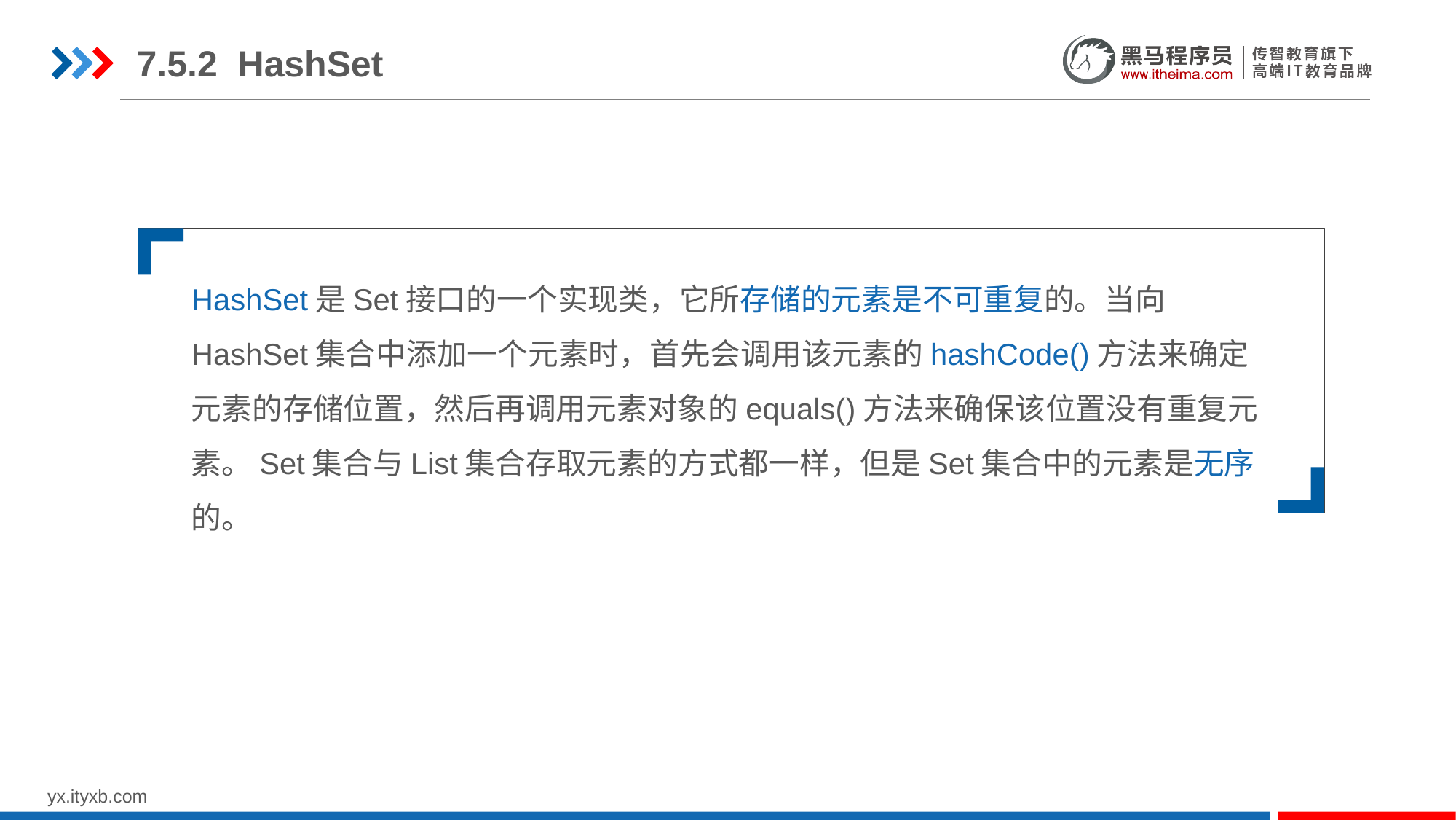

7.5.2  HashSet

HashSet是Set接口的一个实现类，它所存储的元素是不可重复的。当向HashSet集合中添加一个元素时，首先会调用该元素的hashCode()方法来确定元素的存储位置，然后再调用元素对象的equals()方法来确保该位置没有重复元素。Set集合与List集合存取元素的方式都一样，但是Set集合中的元素是无序的。